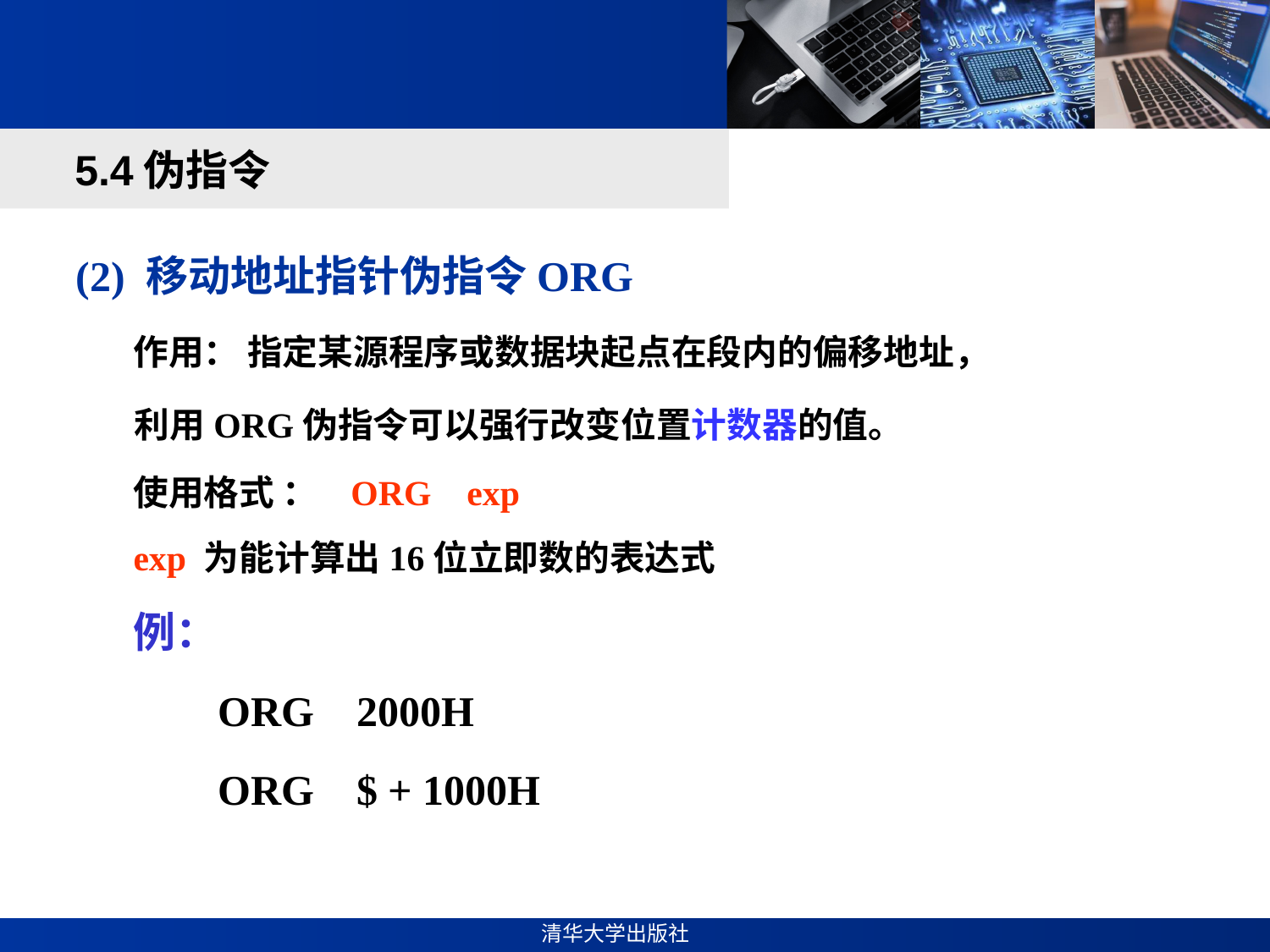

#
5.4伪指令

(2) 移动地址指针伪指令ORG
	作用： 指定某源程序或数据块起点在段内的偏移地址，
     利用ORG伪指令可以强行改变位置计数器的值。
	使用格式 ：   ORG    exp
	exp 为能计算出16位立即数的表达式
	例：
	        ORG    2000H
	        ORG    $ + 1000H